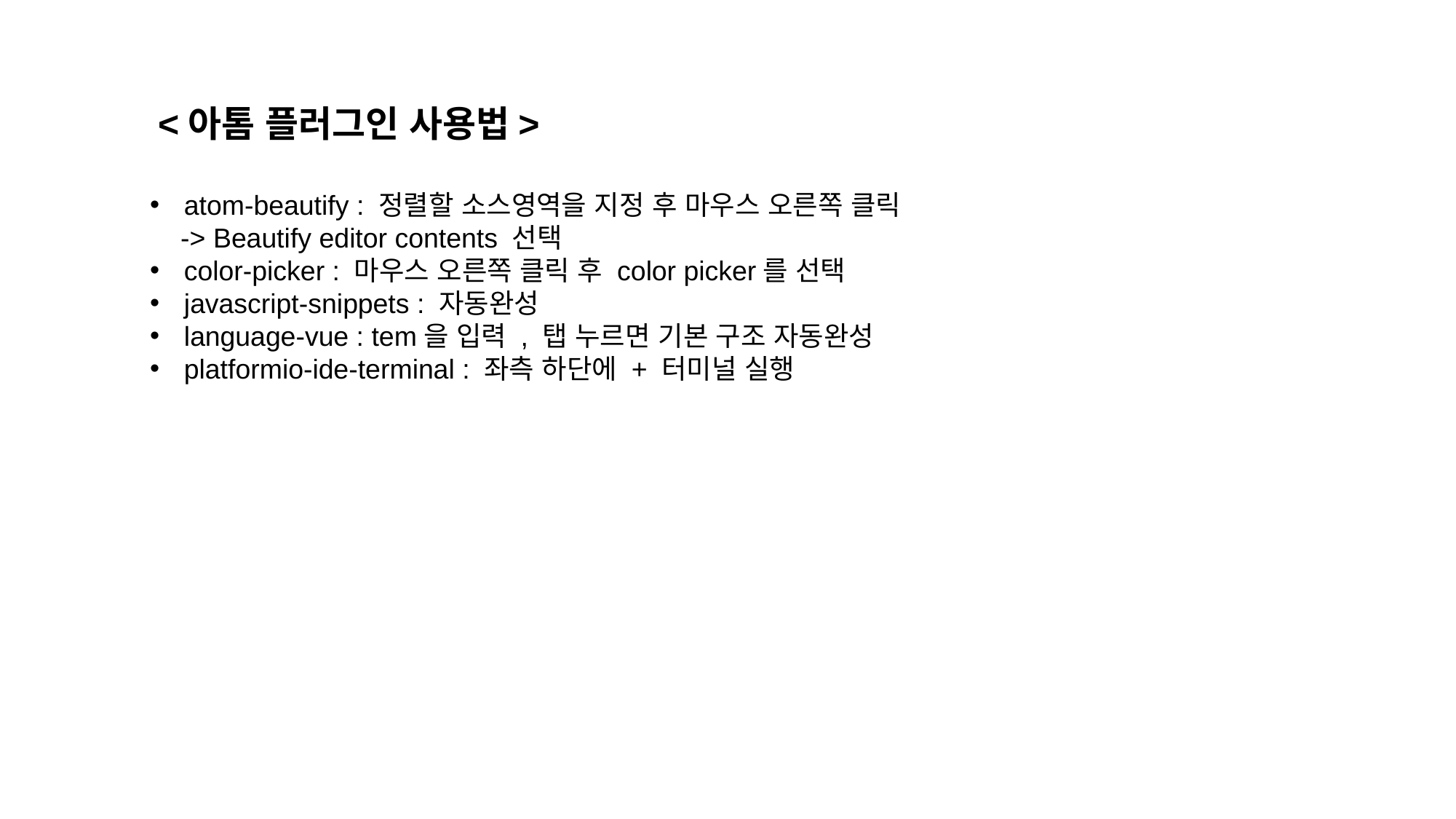

<아톰 플러그인 사용법>
atom-beautify : 정렬할 소스영역을 지정 후 마우스 오른쪽 클릭
    -> Beautify editor contents 선택
color-picker : 마우스 오른쪽 클릭 후 color picker를 선택
javascript-snippets : 자동완성
language-vue : tem을 입력 , 탭 누르면 기본 구조 자동완성
platformio-ide-terminal : 좌측 하단에 + 터미널 실행